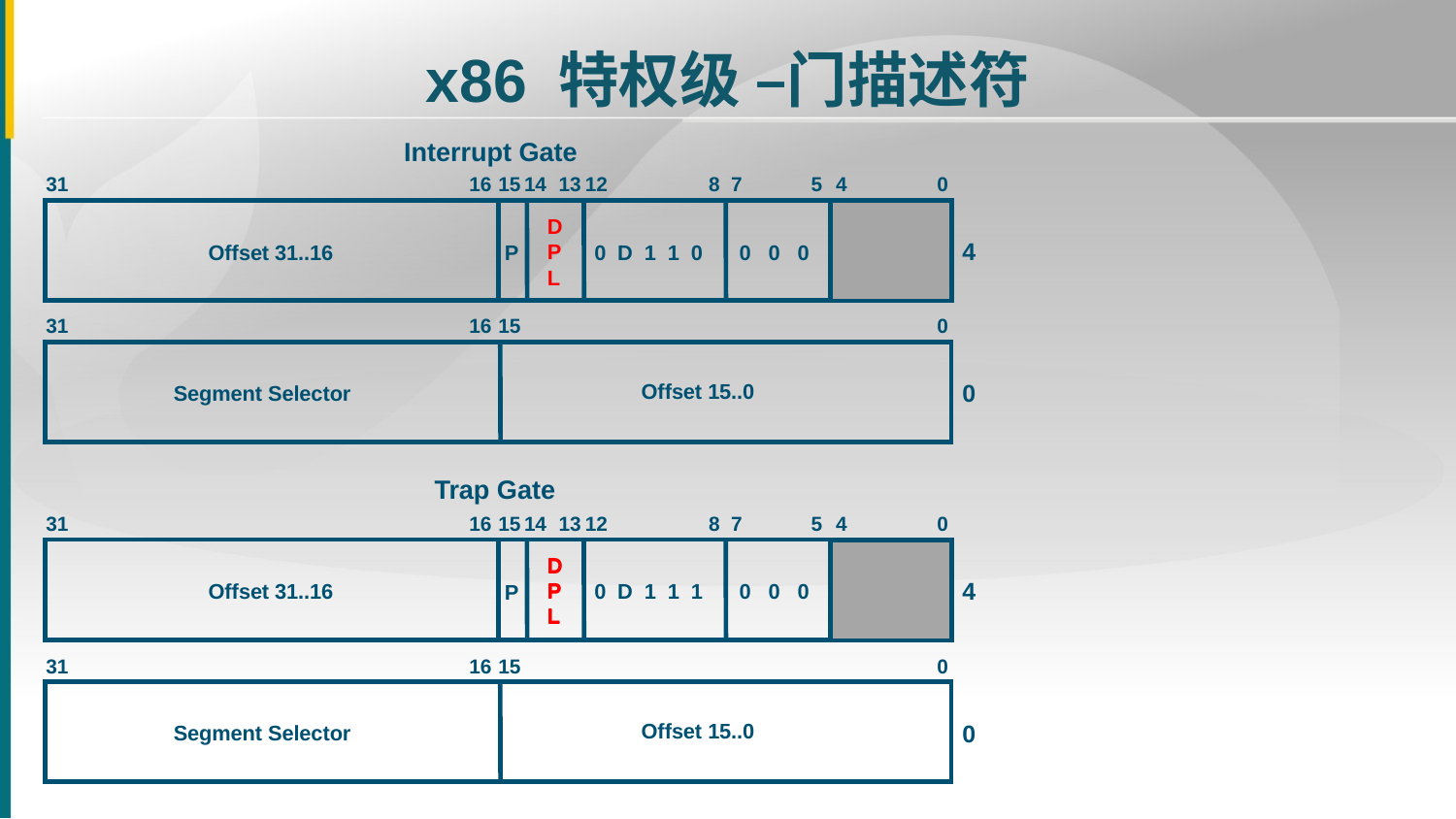

x86 特权级 –门描述符
Interrupt Gate
31
16
15
14
13
12
8
7
5
4
0

D
P
L
4
Offset 31..16
0  D  1  1  0
0   0   0
P
31
16
15
0

0
Offset 15..0
Segment Selector
Trap Gate
31
16
15
14
13
12
8
7
5
4
0

D
P
L
D
P
L
4
Offset 31..16
0  D  1  1  1
0   0   0
P
31
16
15
0

0
Offset 15..0
Segment Selector